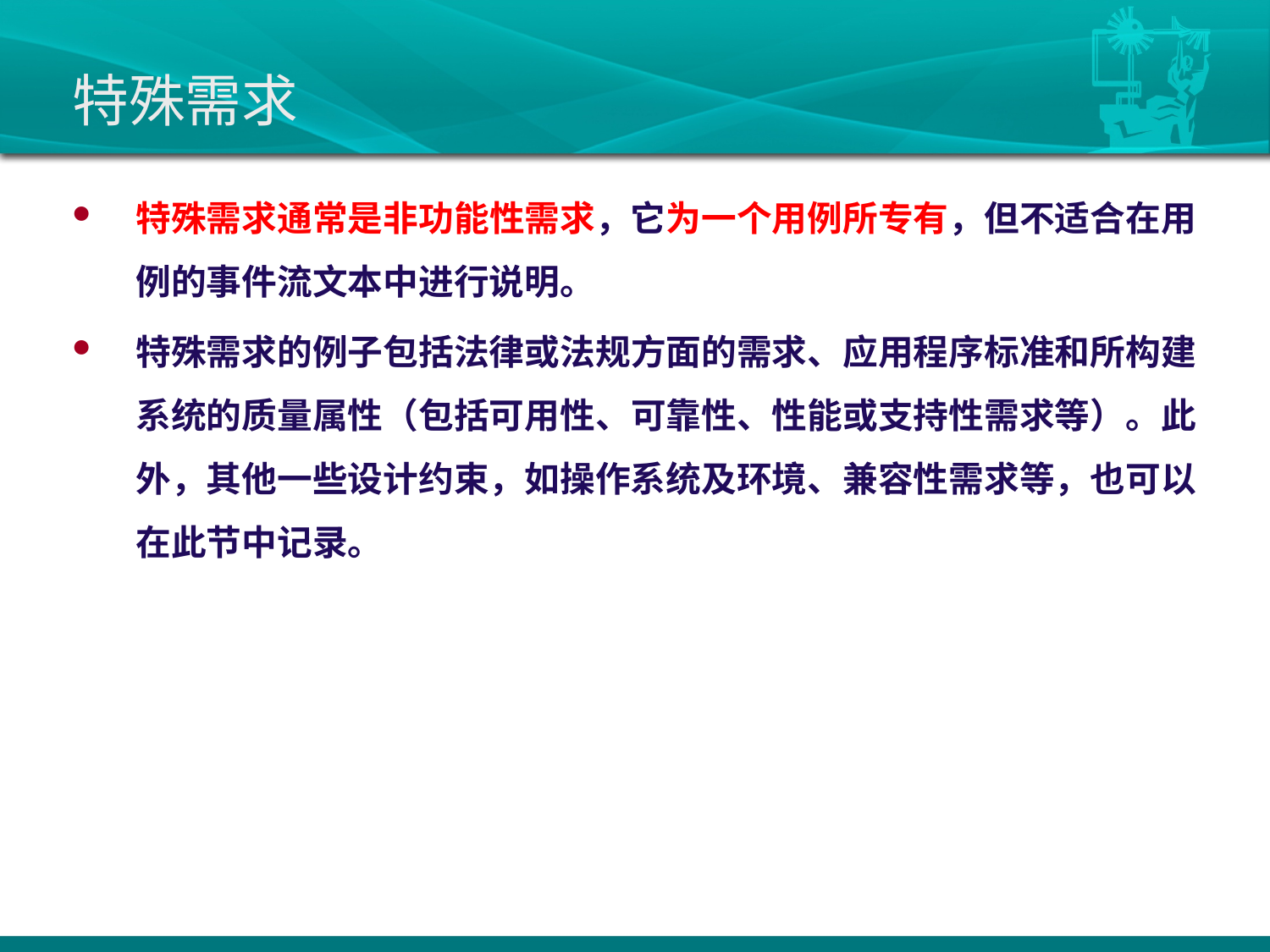

# 特殊需求
特殊需求通常是非功能性需求，它为一个用例所专有，但不适合在用例的事件流文本中进行说明。
特殊需求的例子包括法律或法规方面的需求、应用程序标准和所构建系统的质量属性（包括可用性、可靠性、性能或支持性需求等）。此外，其他一些设计约束，如操作系统及环境、兼容性需求等，也可以在此节中记录。